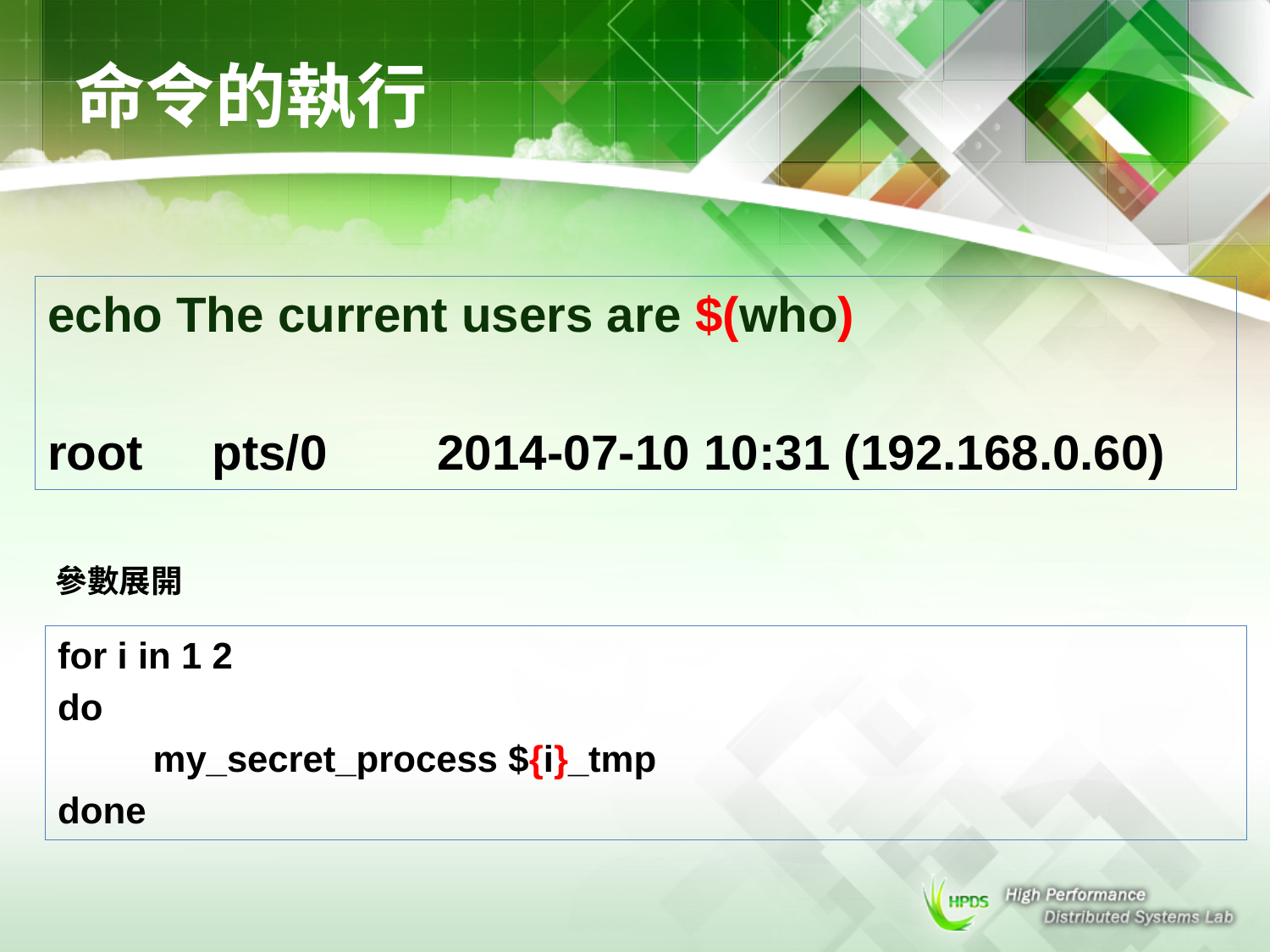

# 命令的執行
echo The current users are $(who)

root     pts/0        2014-07-10 10:31 (192.168.0.60)
參數展開
for i in 1 2
do
	my_secret_process ${i}_tmp
done